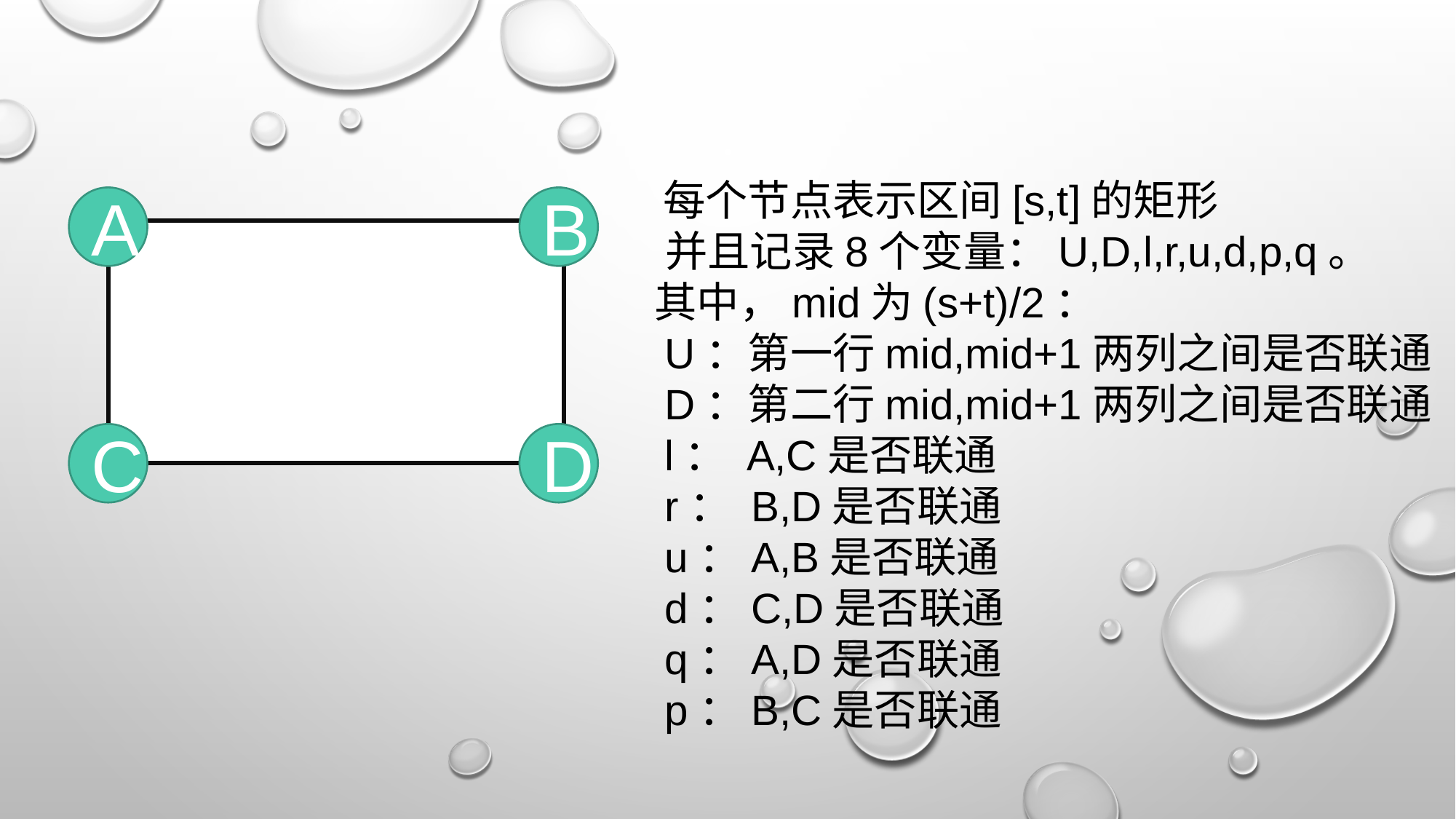

每个节点表示区间[s,t]的矩形
         并且记录8个变量：U,D,l,r,u,d,p,q。
　　其中，mid为(s+t)/2：
　　U：第一行mid,mid+1两列之间是否联通
　　D：第二行mid,mid+1两列之间是否联通
　　l： A,C是否联通
　　r： B,D是否联通
　　u：A,B是否联通
　　d：C,D是否联通
　　q：A,D是否联通
　　p：B,C是否联通
B
A

D
C